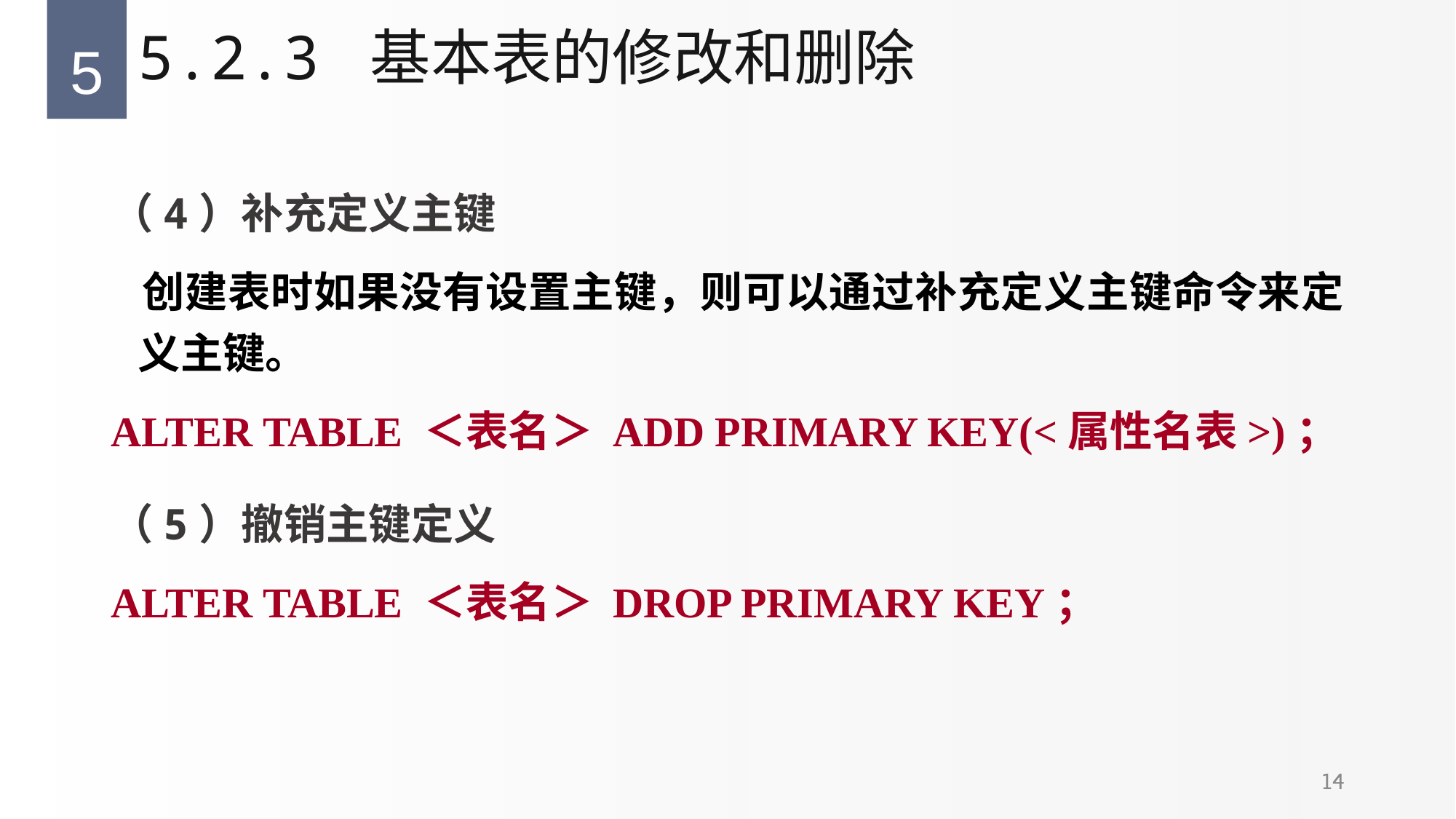

# 5.2.3 基本表的修改和删除
（4）补充定义主键
  创建表时如果没有设置主键，则可以通过补充定义主键命令来定义主键。
ALTER TABLE ＜表名＞ ADD PRIMARY KEY(<属性名表>)；
（5）撤销主键定义
ALTER TABLE ＜表名＞ DROP PRIMARY KEY；
14